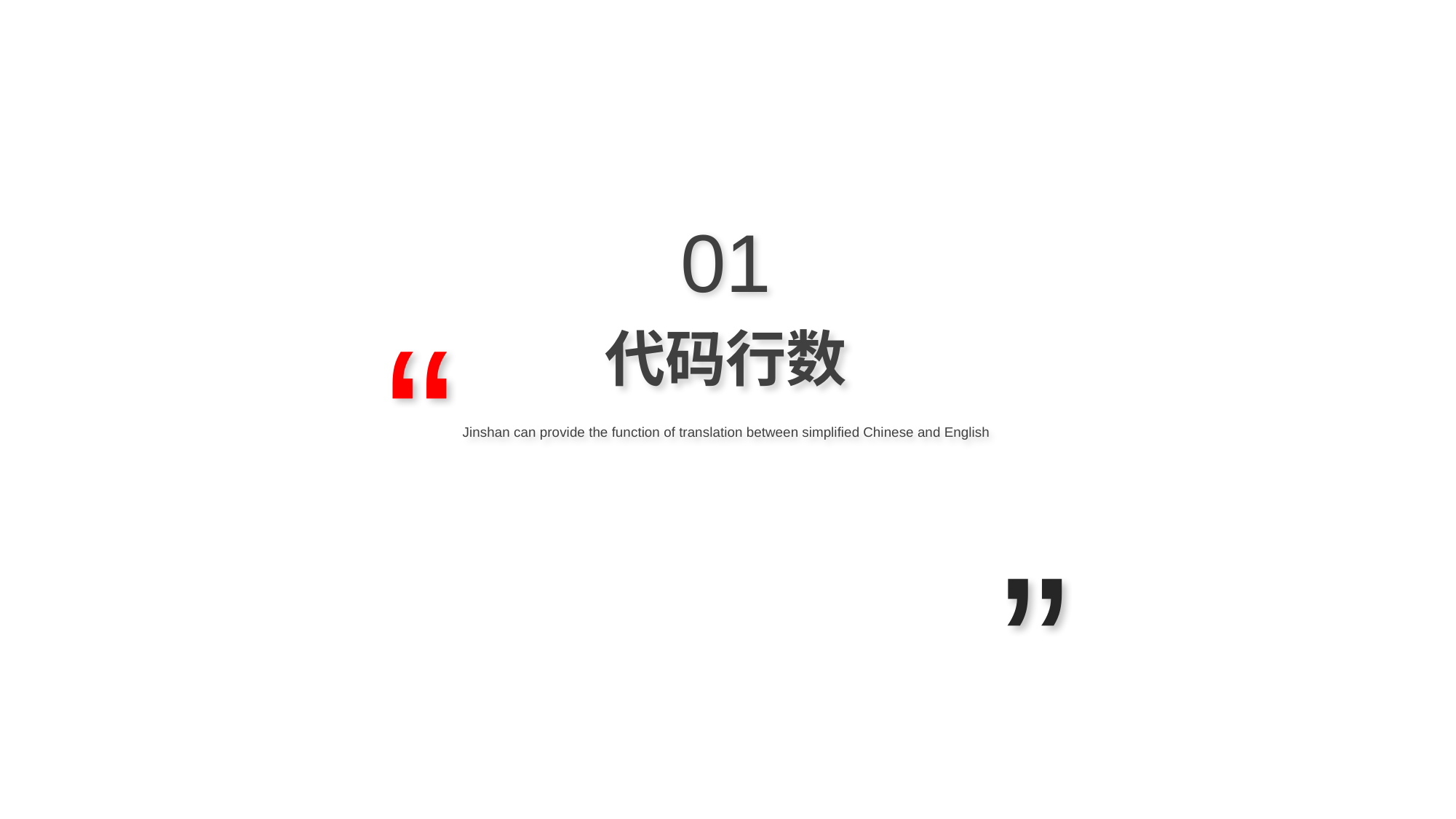

”
01
“
代码行数
Jinshan can provide the function of translation between simplified Chinese and English